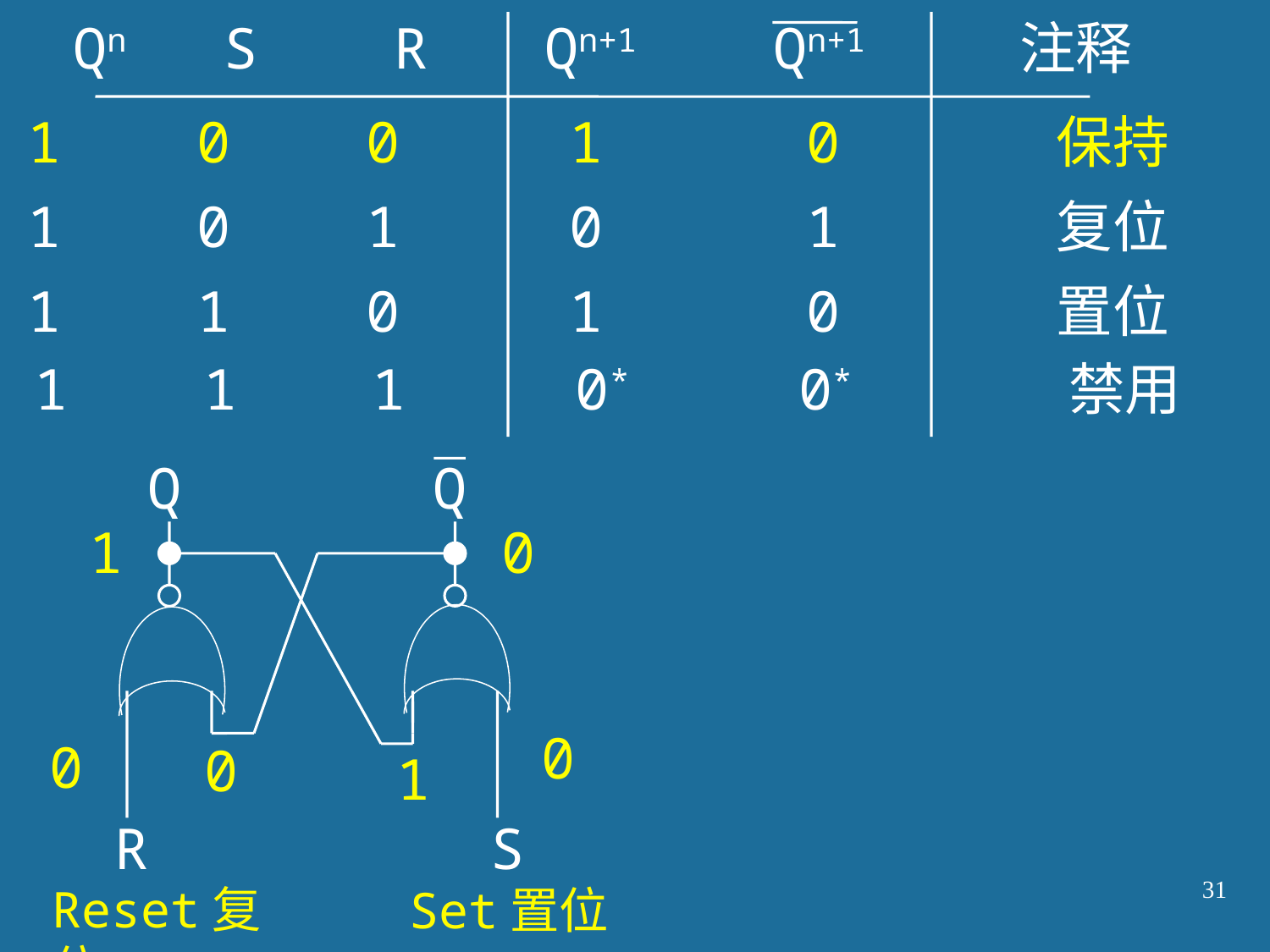

Qn     S       R      Qn+1       Qn+1     注释

1    0    0     1      0      保持
1    0    1     0      1      复位
1    1    0     1      0      置位
1    1    1     0*     0*      禁用
Q
Q

 R
 S

Reset复位
Set置位
1
0
0
0
0
1
31